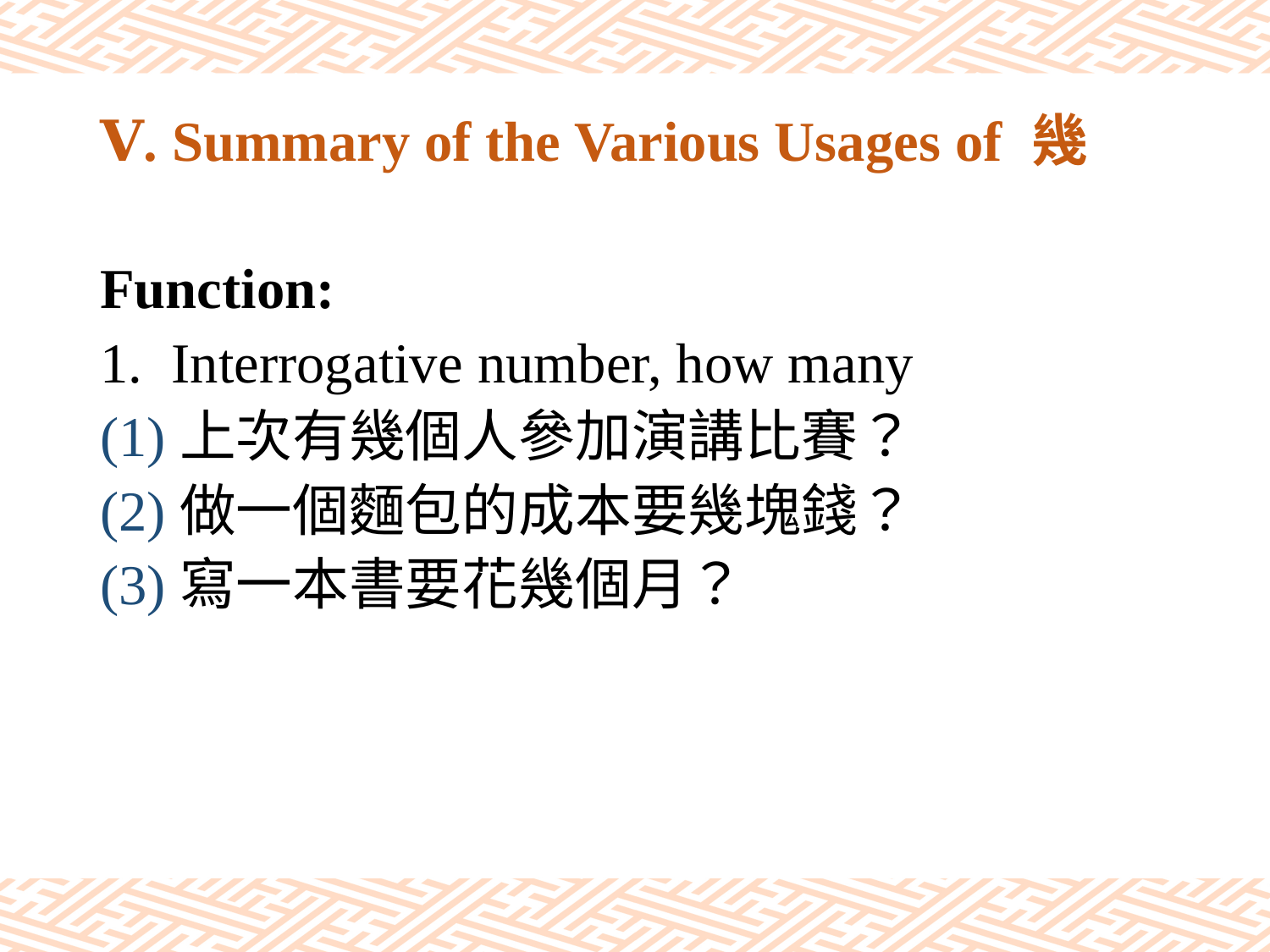

# Ⅴ. Summary of the Various Usages of 幾
Function:
Interrogative number, how many
(1)上次有幾個人參加演講比賽？
(2)做一個麵包的成本要幾塊錢？
(3)寫一本書要花幾個月？